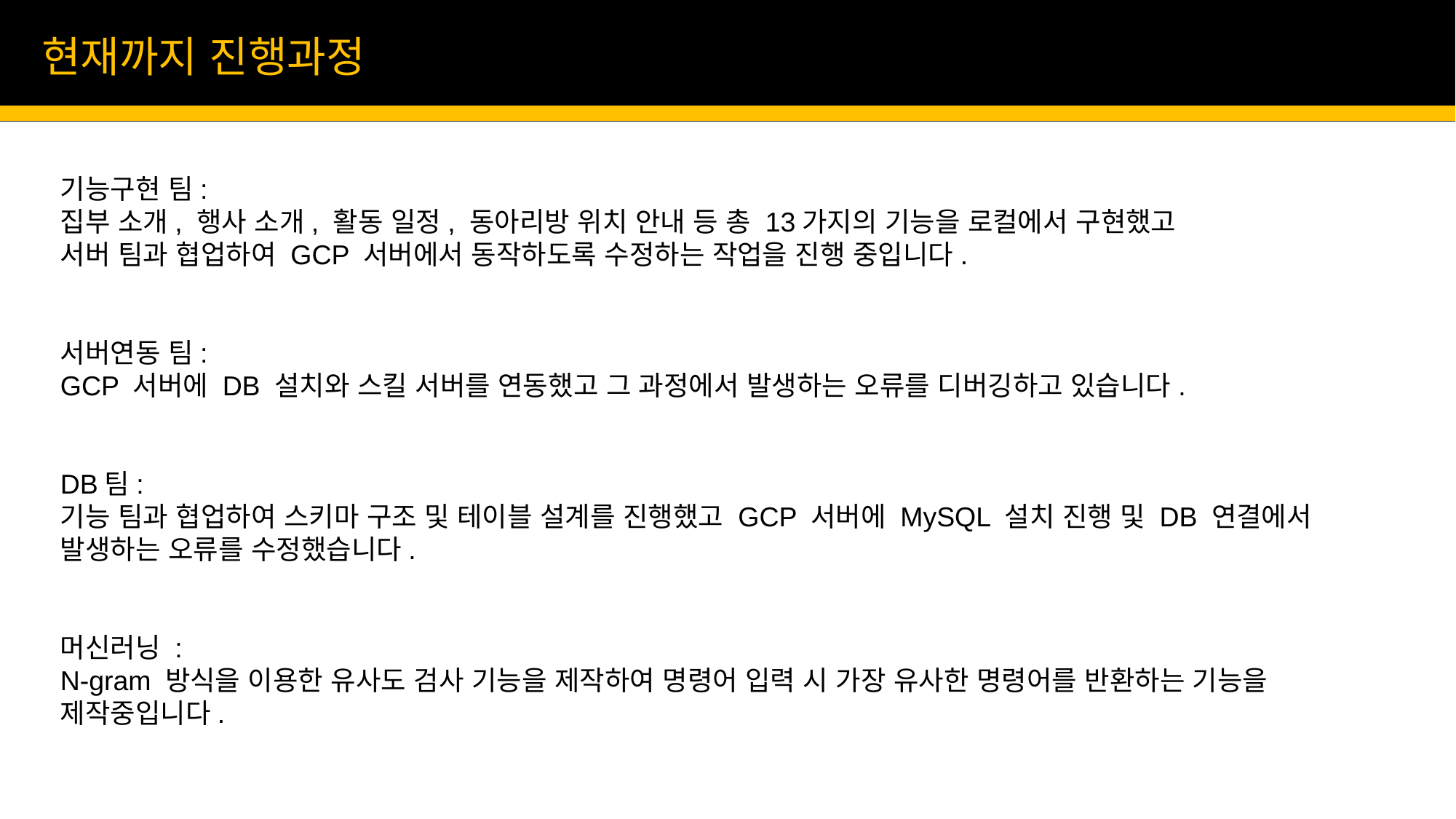

현재까지 진행과정

기능구현 팀:
집부 소개, 행사 소개, 활동 일정, 동아리방 위치 안내 등 총 13가지의 기능을 로컬에서 구현했고
서버 팀과 협업하여 GCP 서버에서 동작하도록 수정하는 작업을 진행 중입니다.

서버연동 팀:
GCP 서버에 DB 설치와 스킬 서버를 연동했고 그 과정에서 발생하는 오류를 디버깅하고 있습니다.

DB팀:
기능 팀과 협업하여 스키마 구조 및 테이블 설계를 진행했고 GCP 서버에 MySQL 설치 진행 및 DB 연결에서 발생하는 오류를 수정했습니다.

머신러닝 :
N-gram 방식을 이용한 유사도 검사 기능을 제작하여 명령어 입력 시 가장 유사한 명령어를 반환하는 기능을 제작중입니다.